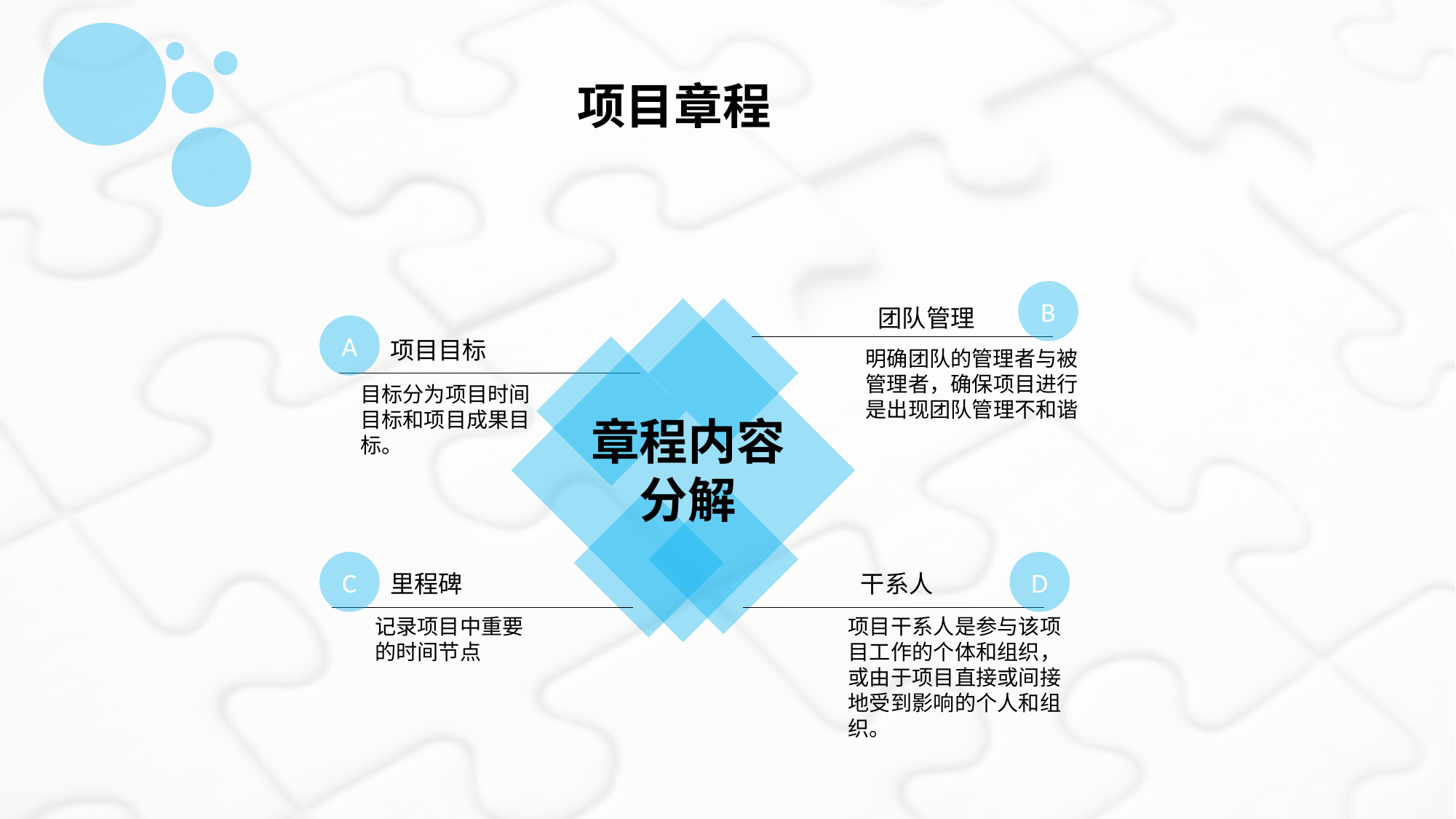

项目章程

B
团队管理

A
项目目标

明确团队的管理者与被管理者，确保项目进行是出现团队管理不和谐
目标分为项目时间目标和项目成果目标。
章程内容
分解

C
D
里程碑
干系人
记录项目中重要的时间节点
项目干系人是参与该项目工作的个体和组织，或由于项目直接或间接地受到影响的个人和组织。